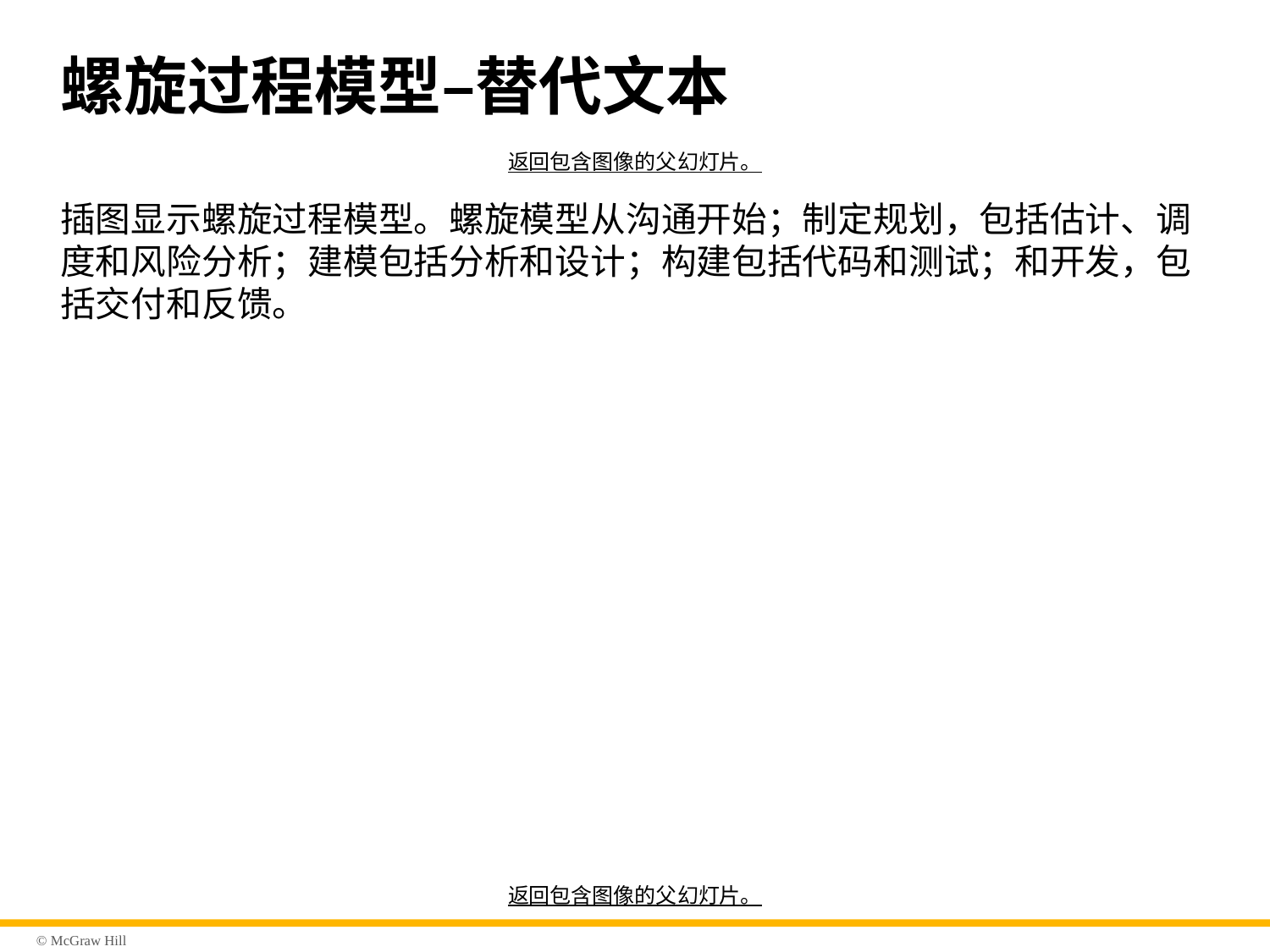

# 螺旋过程模型–替代文本
返回包含图像的父幻灯片。
插图显示螺旋过程模型。螺旋模型从沟通开始；制定规划，包括估计、调度和风险分析；建模包括分析和设计；构建包括代码和测试；和开发，包括交付和反馈。
返回包含图像的父幻灯片。
19